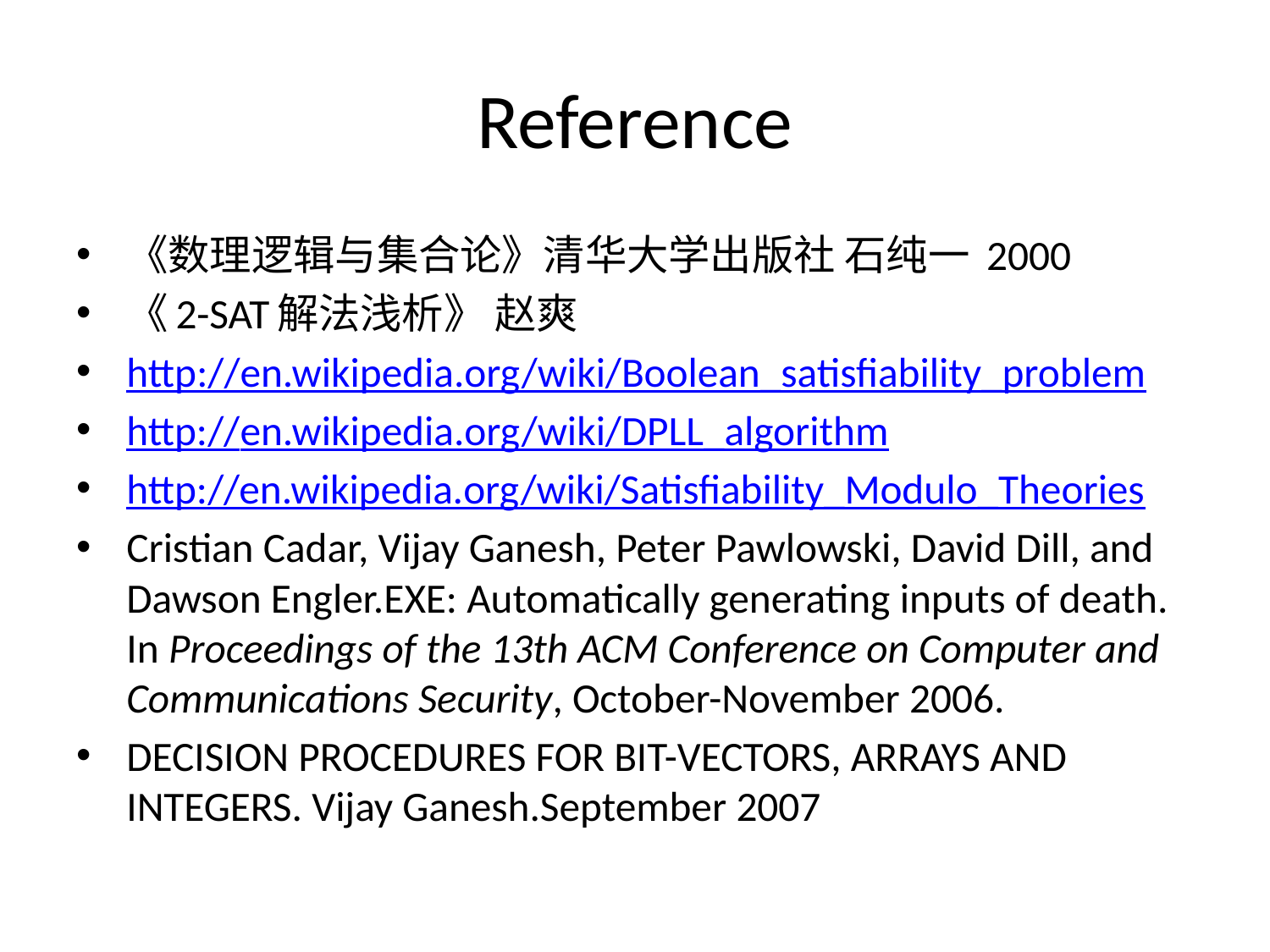

# Reference
《数理逻辑与集合论》清华大学出版社 石纯一 2000
《2-SAT解法浅析》 赵爽
http://en.wikipedia.org/wiki/Boolean_satisfiability_problem
http://en.wikipedia.org/wiki/DPLL_algorithm
http://en.wikipedia.org/wiki/Satisfiability_Modulo_Theories
Cristian Cadar, Vijay Ganesh, Peter Pawlowski, David Dill, and Dawson Engler.EXE: Automatically generating inputs of death. In Proceedings of the 13th ACM Conference on Computer and Communications Security, October-November 2006.
DECISION PROCEDURES FOR BIT-VECTORS, ARRAYS AND INTEGERS. Vijay Ganesh.September 2007